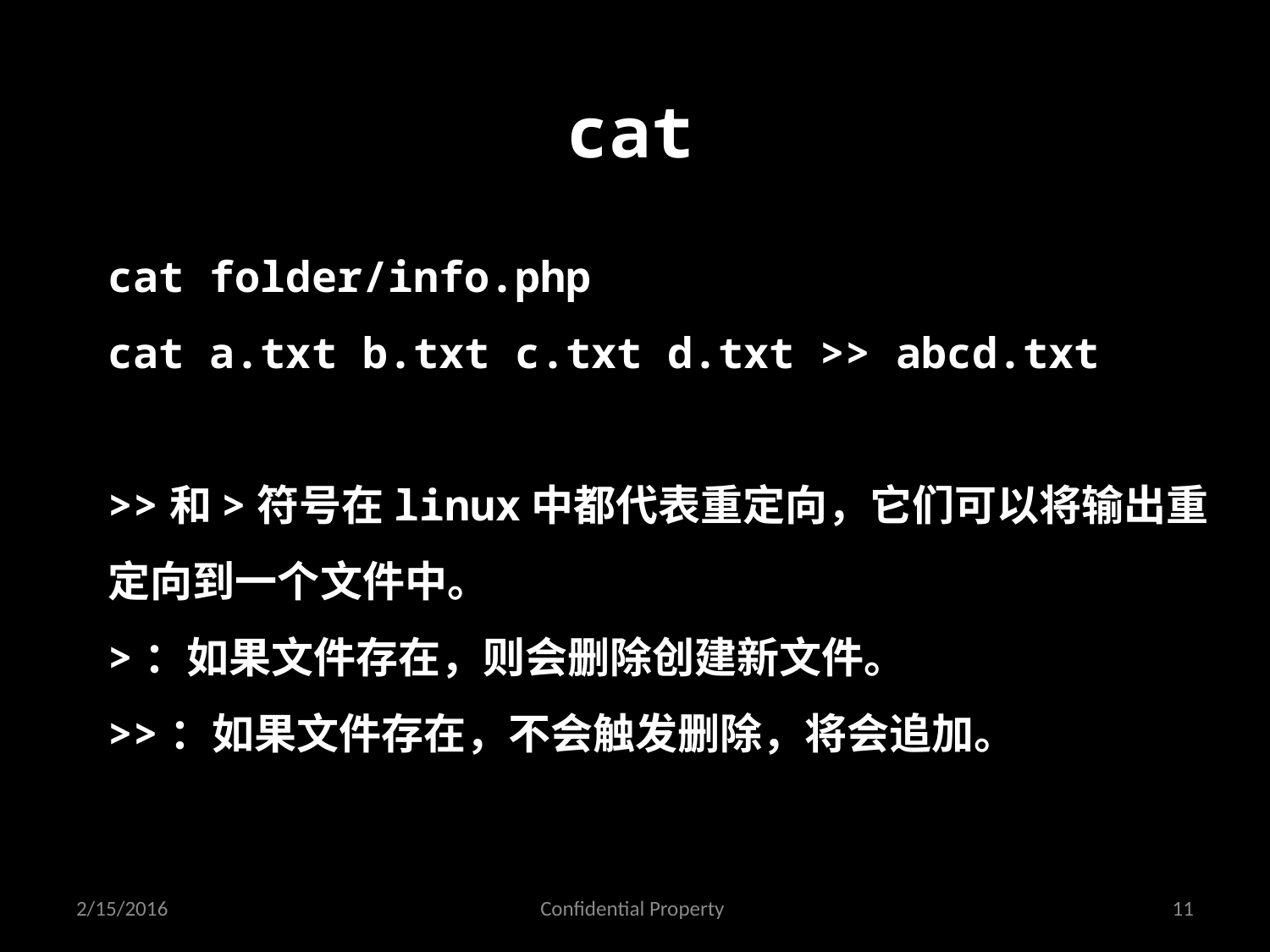

cat
cat folder/info.php
cat a.txt b.txt c.txt d.txt >> abcd.txt

>>和>符号在linux中都代表重定向，它们可以将输出重定向到一个文件中。
>：如果文件存在，则会删除创建新文件。
>>：如果文件存在，不会触发删除，将会追加。
2/15/2016
Confidential Property
11